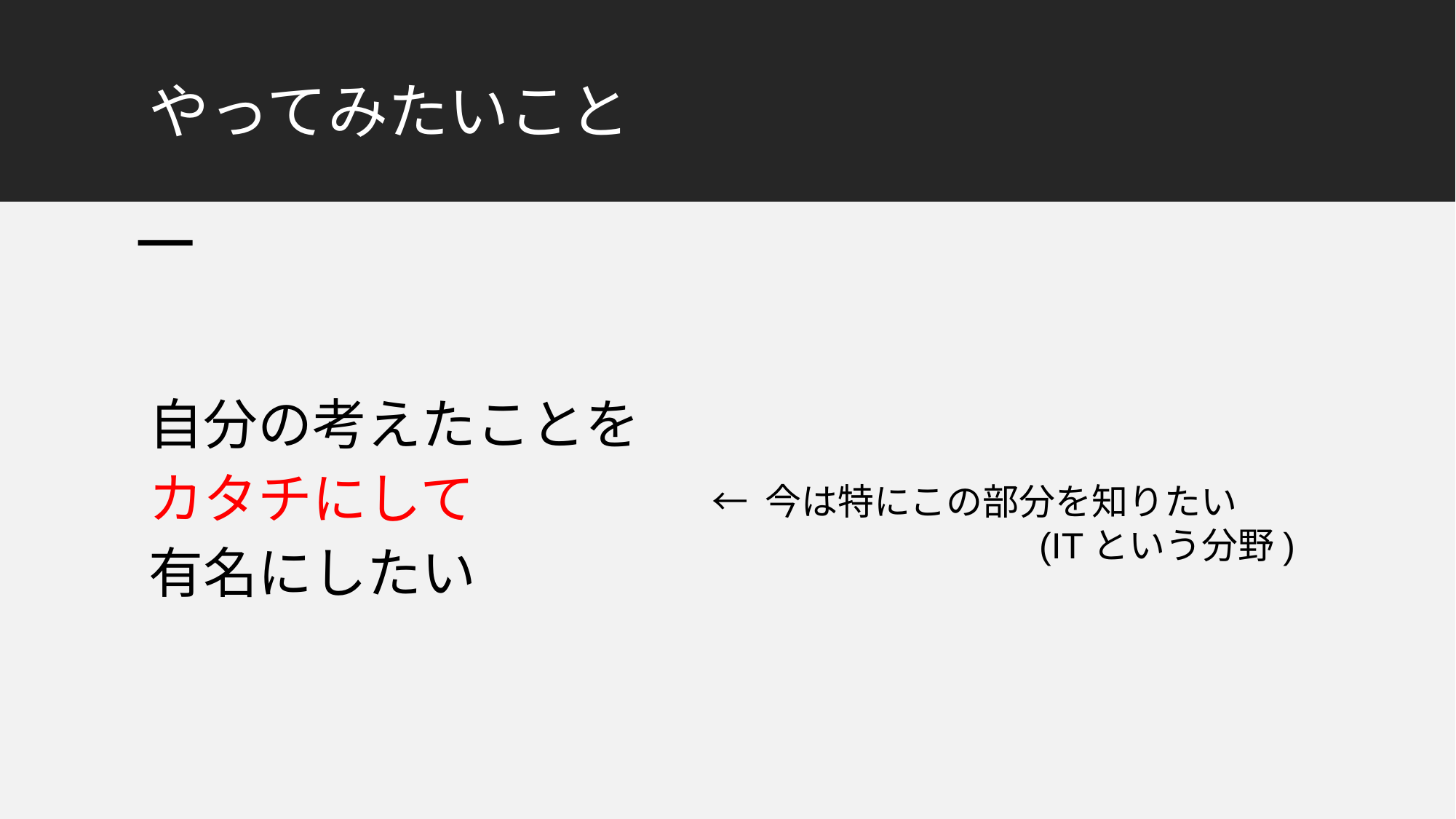

# やってみたいこと

自分の考えたことを
カタチにして
有名にしたい
← 今は特にこの部分を知りたい
			(ITという分野)